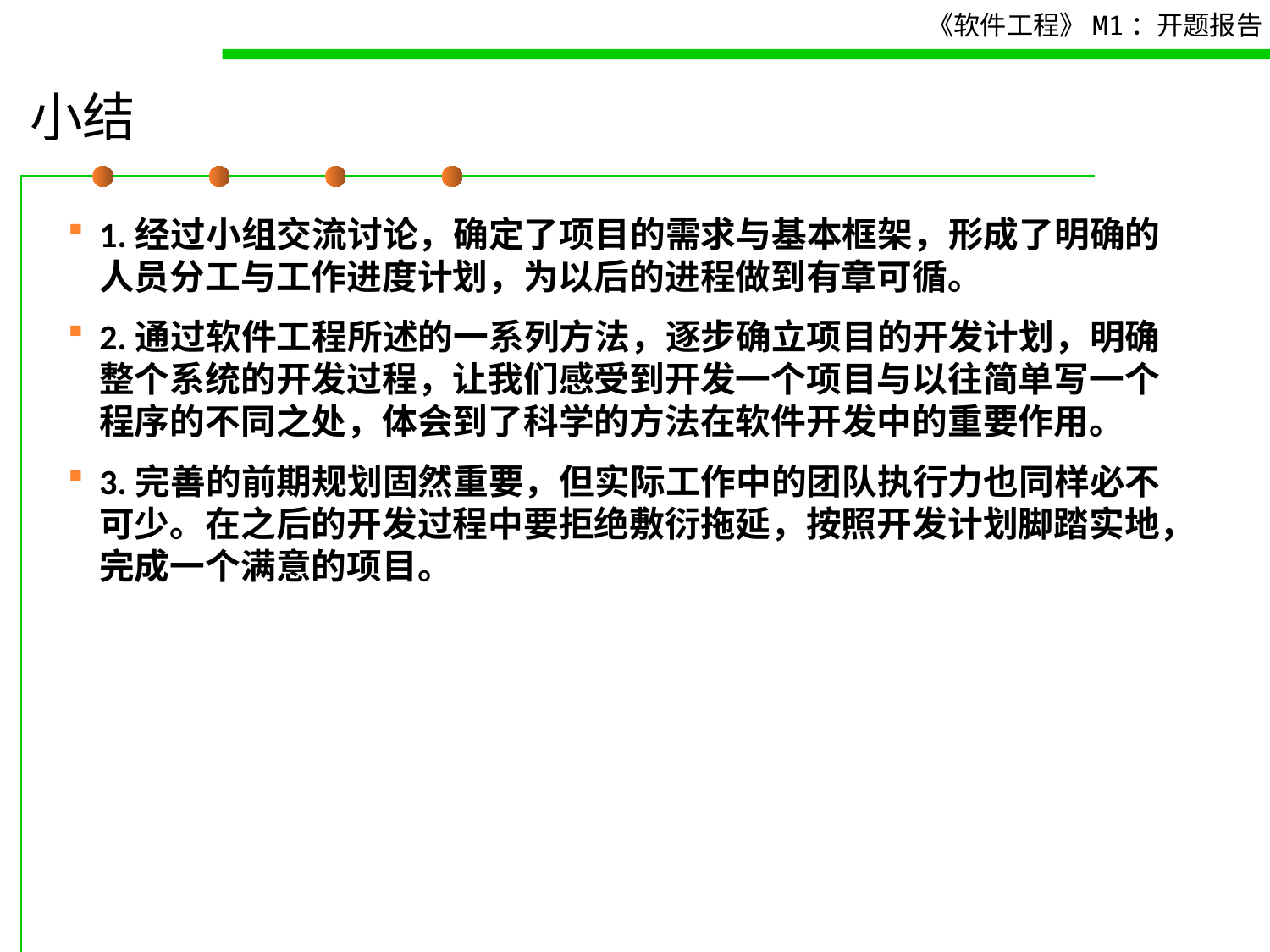

# 小结
1.经过小组交流讨论，确定了项目的需求与基本框架，形成了明确的人员分工与工作进度计划，为以后的进程做到有章可循。
2.通过软件工程所述的一系列方法，逐步确立项目的开发计划，明确整个系统的开发过程，让我们感受到开发一个项目与以往简单写一个程序的不同之处，体会到了科学的方法在软件开发中的重要作用。
3.完善的前期规划固然重要，但实际工作中的团队执行力也同样必不可少。在之后的开发过程中要拒绝敷衍拖延，按照开发计划脚踏实地，完成一个满意的项目。